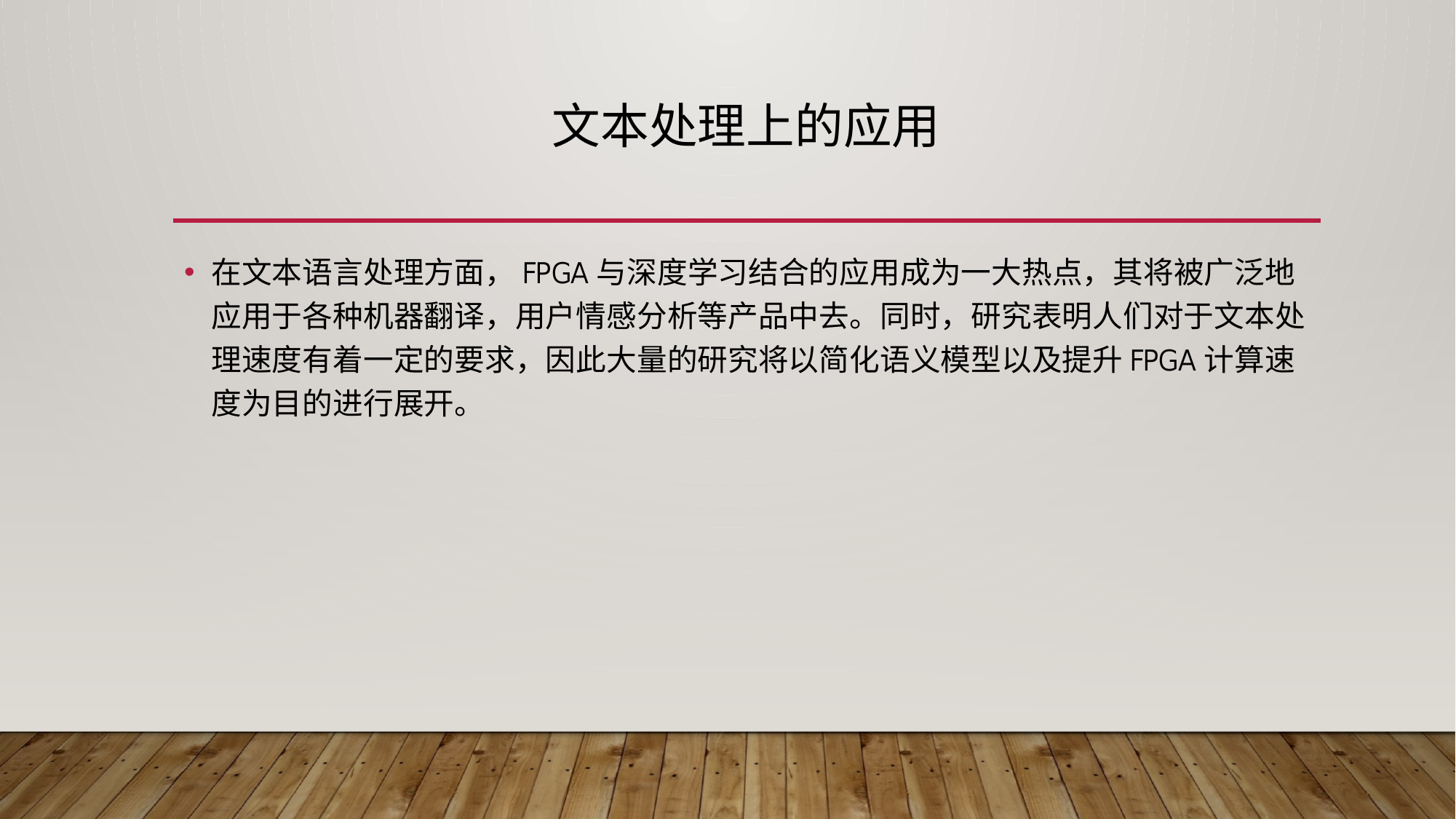

# 文本处理上的应用
在文本语言处理方面，FPGA与深度学习结合的应用成为一大热点，其将被广泛地应用于各种机器翻译，用户情感分析等产品中去。同时，研究表明人们对于文本处理速度有着一定的要求，因此大量的研究将以简化语义模型以及提升FPGA计算速度为目的进行展开。